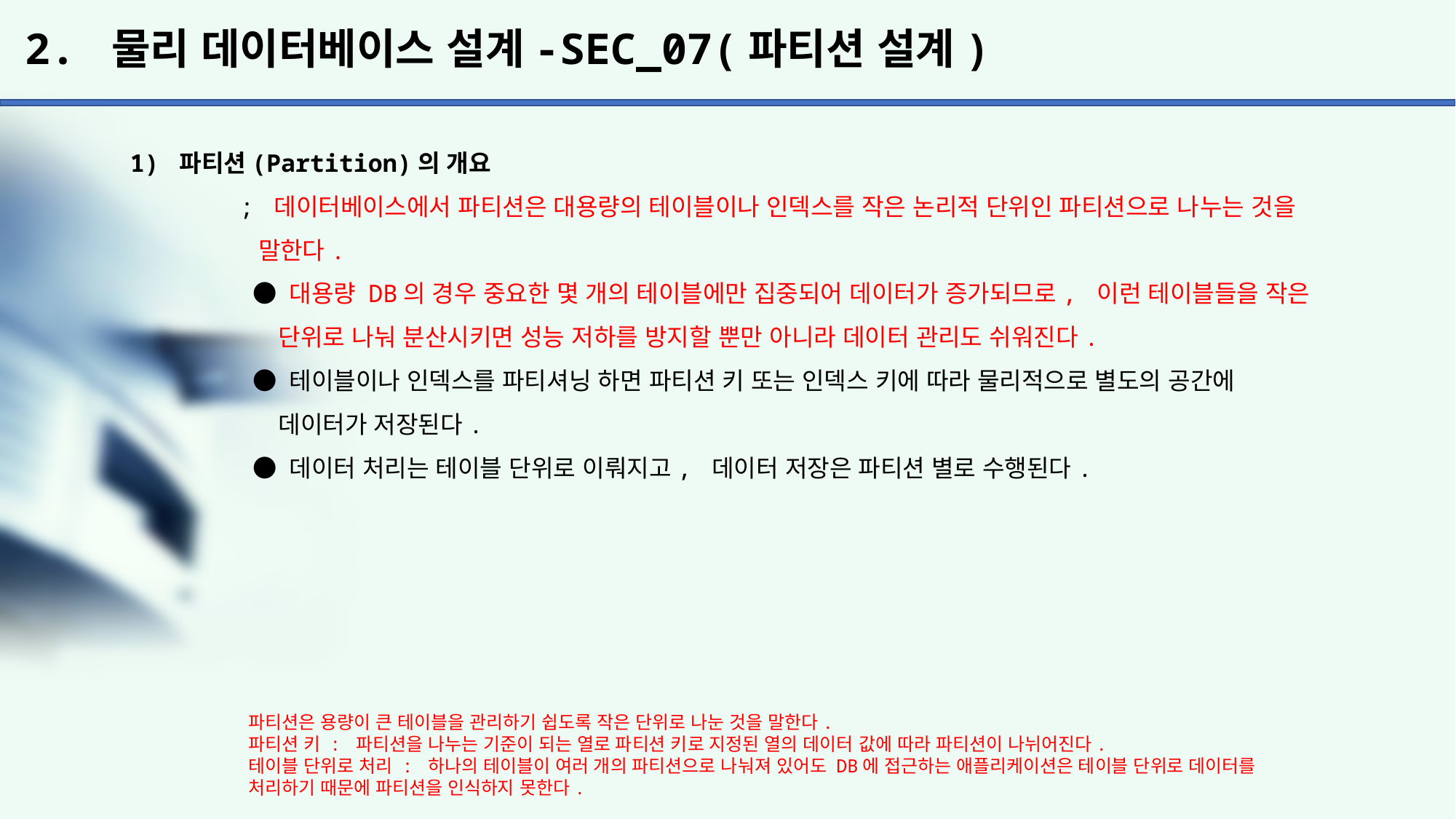

# 2. 물리 데이터베이스 설계-SEC_07(파티션 설계)
1) 파티션(Partition)의 개요
	; 데이터베이스에서 파티션은 대용량의 테이블이나 인덱스를 작은 논리적 단위인 파티션으로 나누는 것을
	  말한다.
	  ● 대용량 DB의 경우 중요한 몇 개의 테이블에만 집중되어 데이터가 증가되므로, 이런 테이블들을 작은
	     단위로 나눠 분산시키면 성능 저하를 방지할 뿐만 아니라 데이터 관리도 쉬워진다.
	  ● 테이블이나 인덱스를 파티셔닝 하면 파티션 키 또는 인덱스 키에 따라 물리적으로 별도의 공간에
	     데이터가 저장된다.
	  ● 데이터 처리는 테이블 단위로 이뤄지고, 데이터 저장은 파티션 별로 수행된다.
파티션은 용량이 큰 테이블을 관리하기 쉽도록 작은 단위로 나눈 것을 말한다.
파티션 키 : 파티션을 나누는 기준이 되는 열로 파티션 키로 지정된 열의 데이터 값에 따라 파티션이 나뉘어진다.
테이블 단위로 처리 : 하나의 테이블이 여러 개의 파티션으로 나눠져 있어도 DB에 접근하는 애플리케이션은 테이블 단위로 데이터를 처리하기 때문에 파티션을 인식하지 못한다.